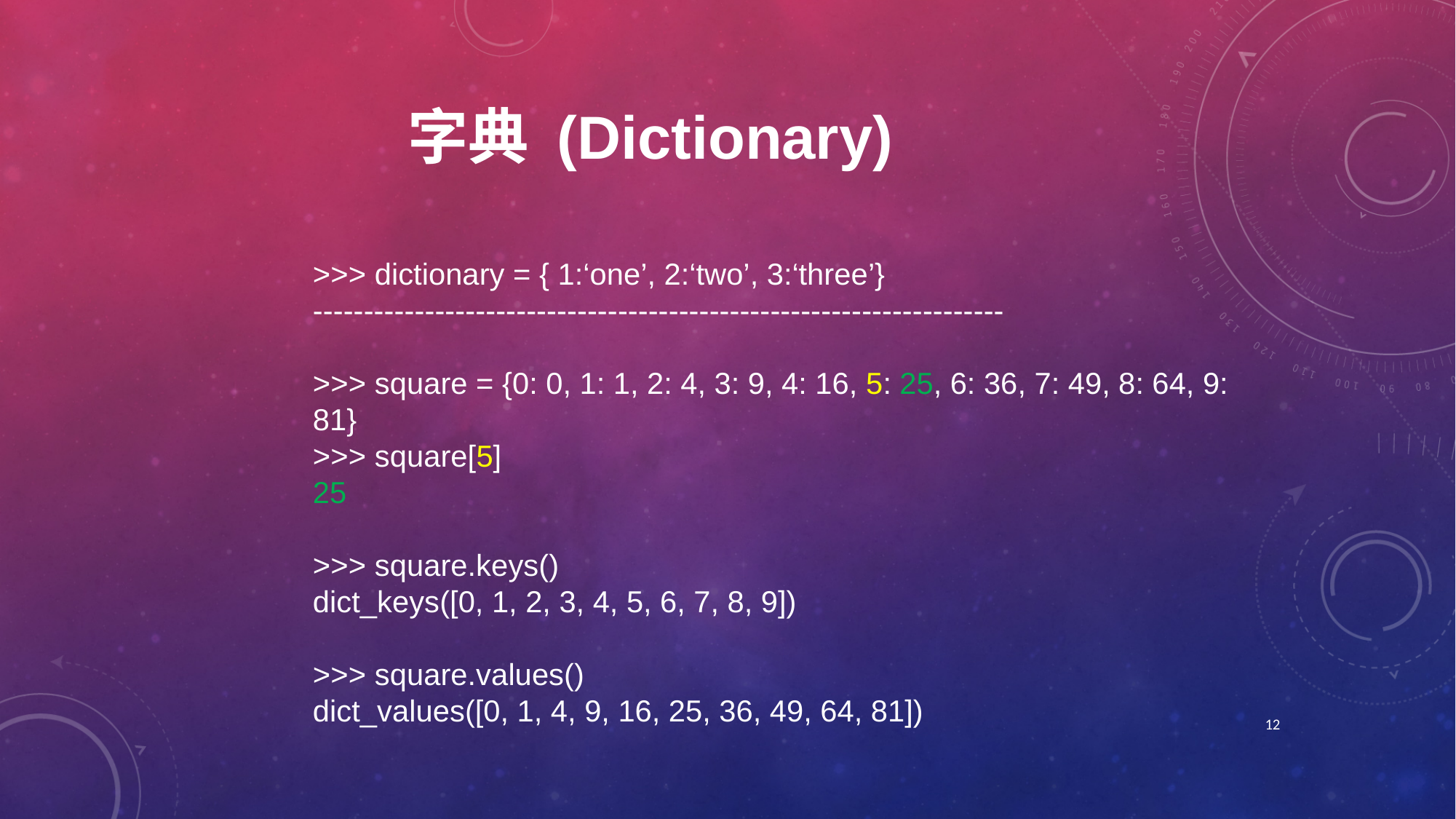

字典 (Dictionary)
>>> dictionary = { 1:‘one’, 2:‘two’, 3:‘three’}
--------------------------------------------------------------------

>>> square = {0: 0, 1: 1, 2: 4, 3: 9, 4: 16, 5: 25, 6: 36, 7: 49, 8: 64, 9: 81}
>>> square[5]
25

>>> square.keys()
dict_keys([0, 1, 2, 3, 4, 5, 6, 7, 8, 9])

>>> square.values()
dict_values([0, 1, 4, 9, 16, 25, 36, 49, 64, 81])
12